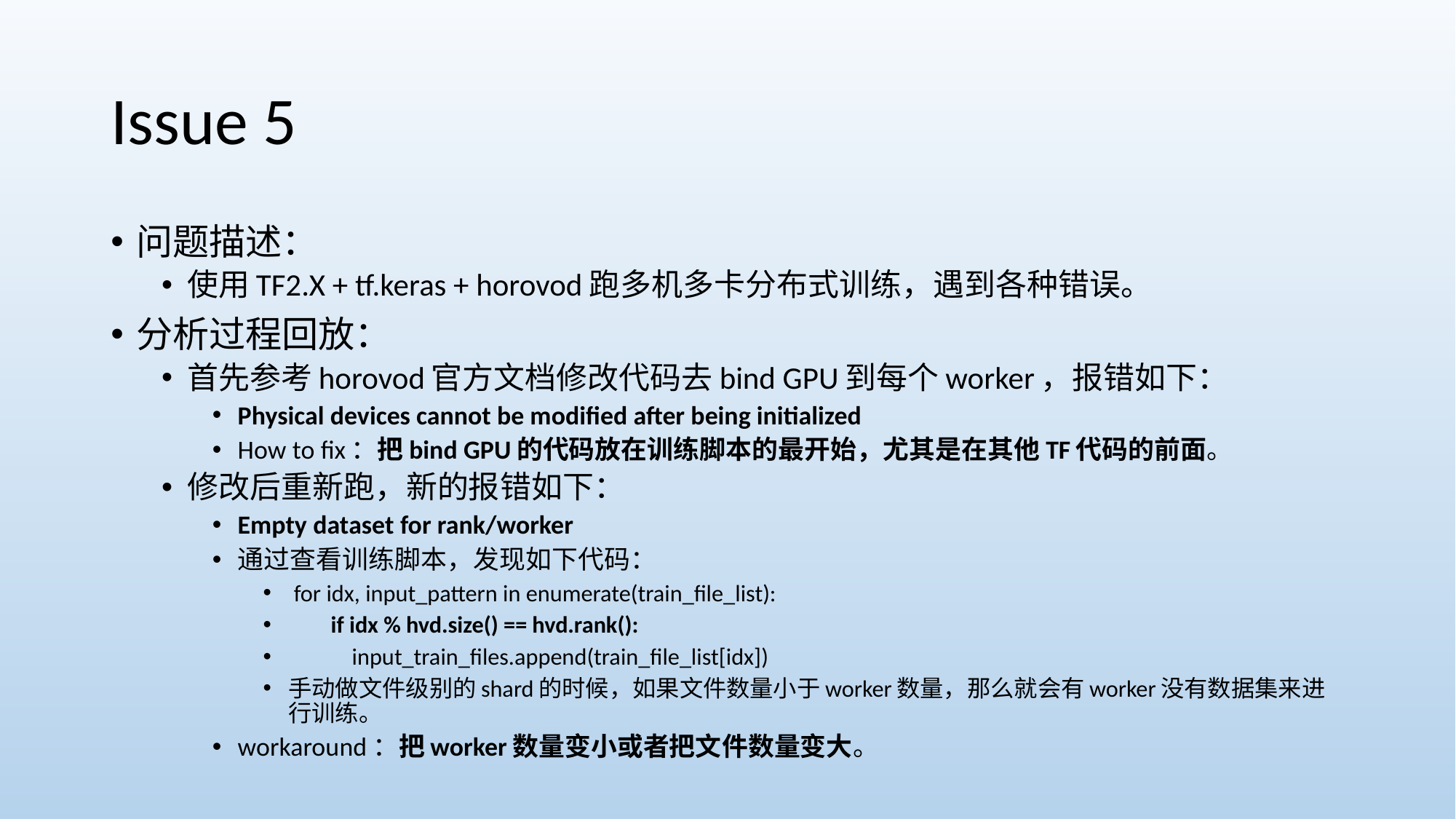

# Issue 5
问题描述：
使用TF2.X + tf.keras + horovod跑多机多卡分布式训练，遇到各种错误。
分析过程回放：
首先参考horovod官方文档修改代码去bind GPU到每个worker，报错如下：
Physical devices cannot be modified after being initialized
How to fix：把bind GPU的代码放在训练脚本的最开始，尤其是在其他TF代码的前面。
修改后重新跑，新的报错如下：
Empty dataset for rank/worker
通过查看训练脚本，发现如下代码：
 for idx, input_pattern in enumerate(train_file_list):
        if idx % hvd.size() == hvd.rank():
            input_train_files.append(train_file_list[idx])
手动做文件级别的shard的时候，如果文件数量小于worker数量，那么就会有worker没有数据集来进行训练。
workaround：把worker数量变小或者把文件数量变大。